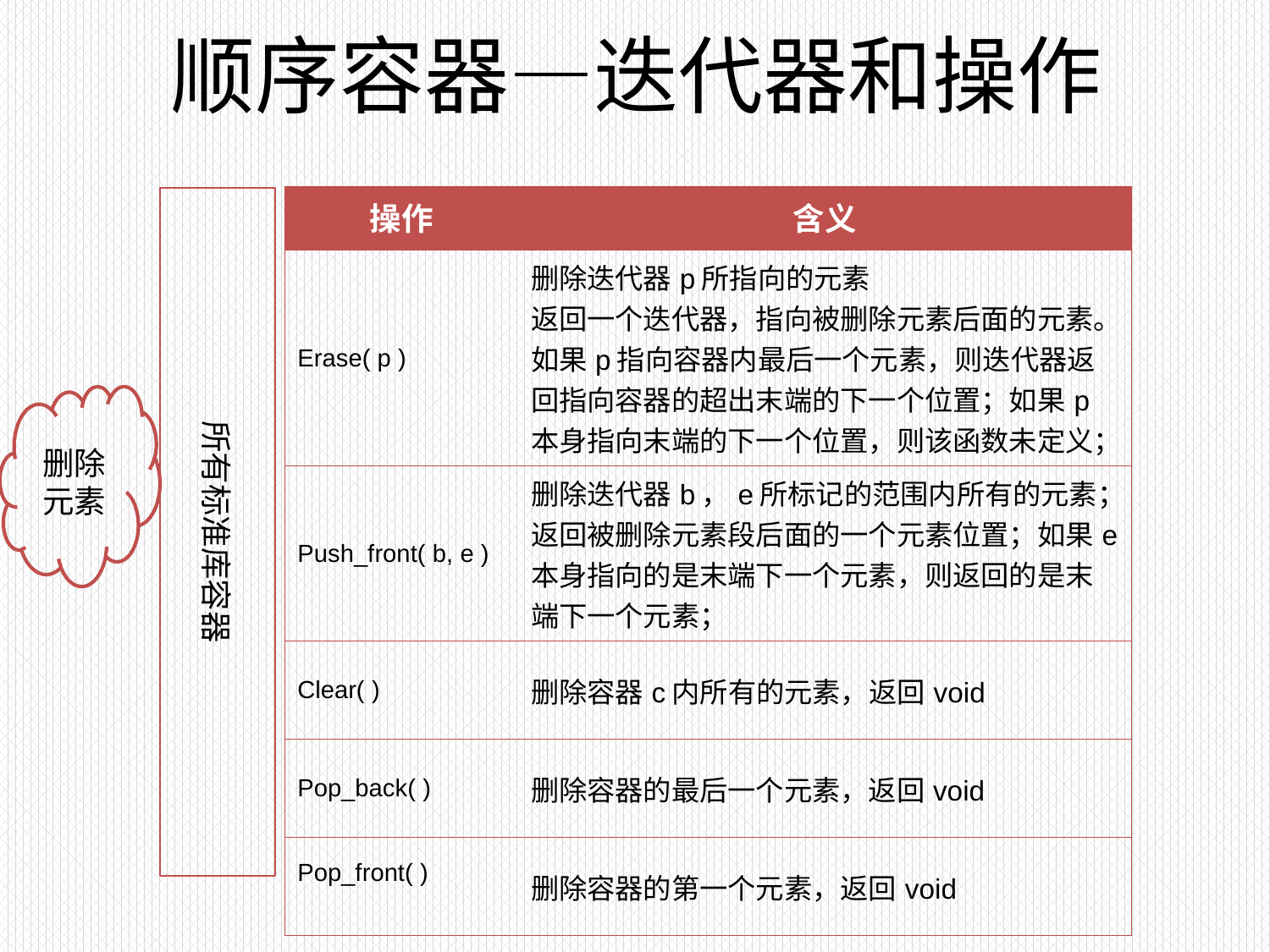

# 顺序容器—迭代器和操作
| 操作 | 含义 |
| --- | --- |
| Erase( p ) | 删除迭代器p所指向的元素 返回一个迭代器，指向被删除元素后面的元素。如果p指向容器内最后一个元素，则迭代器返回指向容器的超出末端的下一个位置；如果p本身指向末端的下一个位置，则该函数未定义； |
| Push\_front( b, e ) | 删除迭代器b，e所标记的范围内所有的元素；返回被删除元素段后面的一个元素位置；如果e本身指向的是末端下一个元素，则返回的是末端下一个元素； |
| Clear( ) | 删除容器c内所有的元素，返回void |
| Pop\_back( ) | 删除容器的最后一个元素，返回void |
| Pop\_front( ) | 删除容器的第一个元素，返回void |
所有标准库容器
删除元素